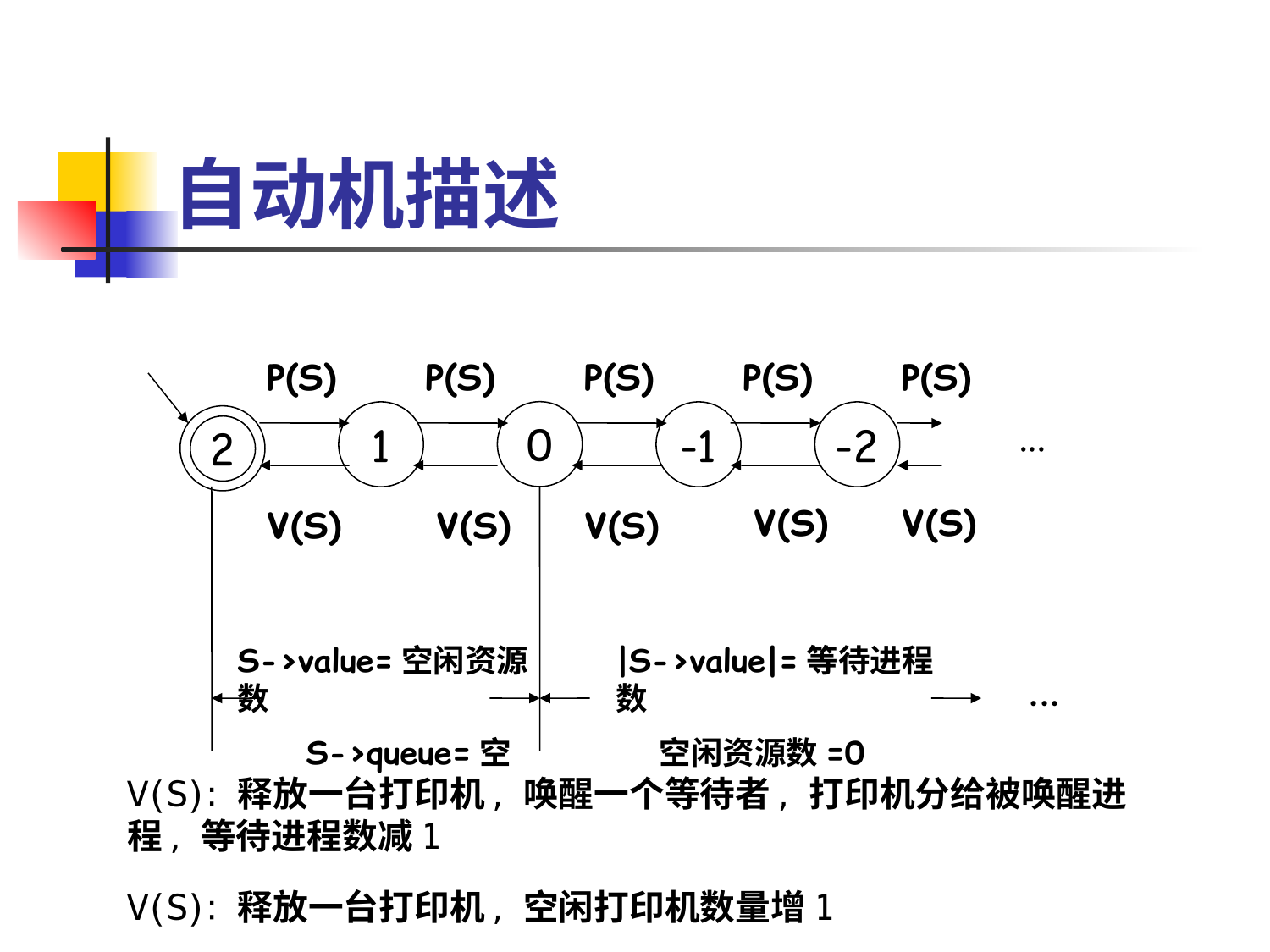

# 自动机描述
P(S)
P(S)
P(S)
P(S)
P(S)

0
1
-1
-2
…
2

V(S)
V(S)
V(S)
V(S)
V(S)
S->value=空闲资源数
     S->queue=空
|S->value|=等待进程数
     空闲资源数=0
...

V(S): 释放一台打印机, 唤醒一个等待者, 打印机分给被唤醒进程, 等待进程数减1
V(S): 释放一台打印机, 空闲打印机数量增1